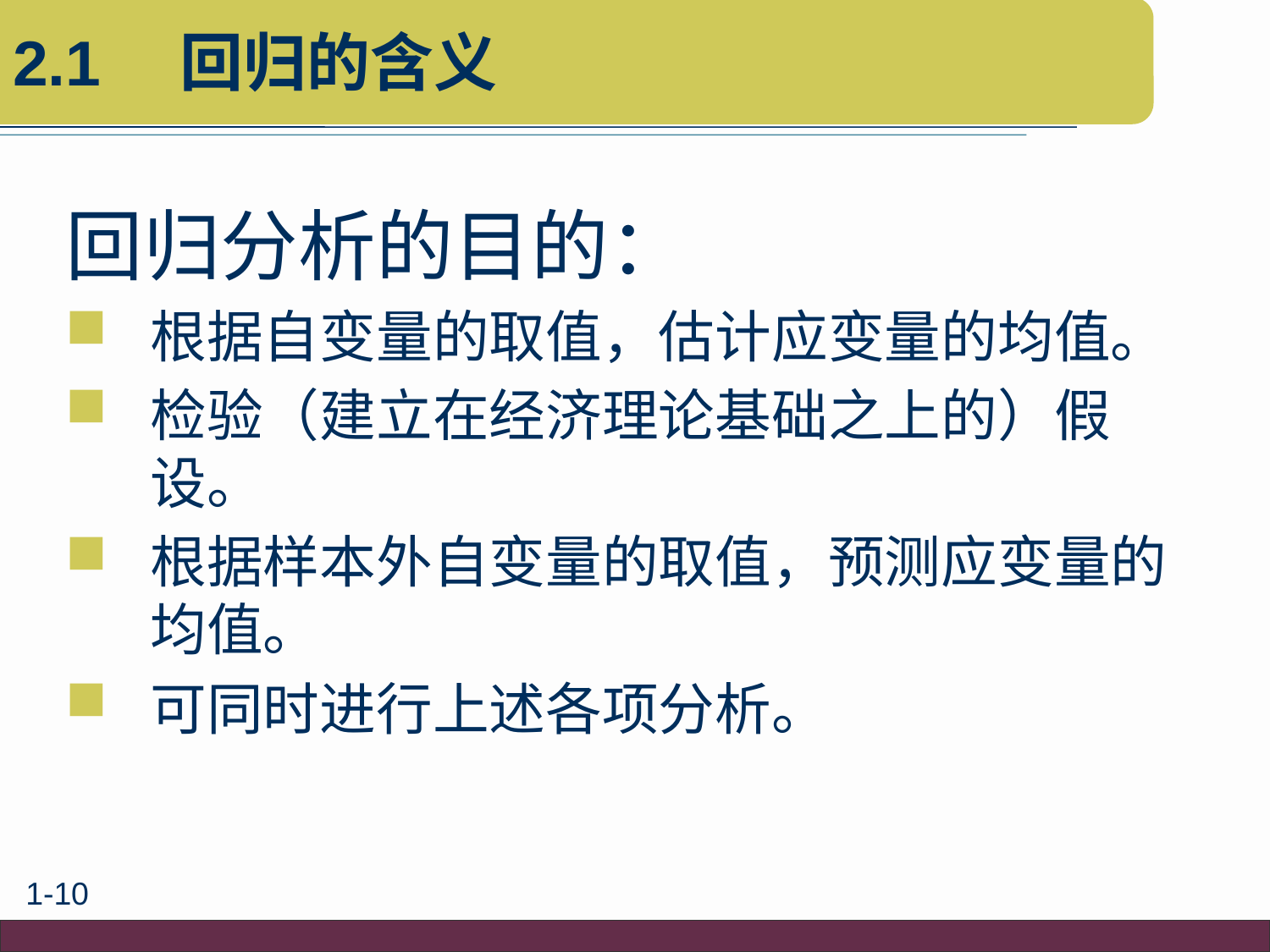

# 2.1　回归的含义
回归分析的目的：
根据自变量的取值，估计应变量的均值。
检验（建立在经济理论基础之上的）假设。
根据样本外自变量的取值，预测应变量的均值。
可同时进行上述各项分析。